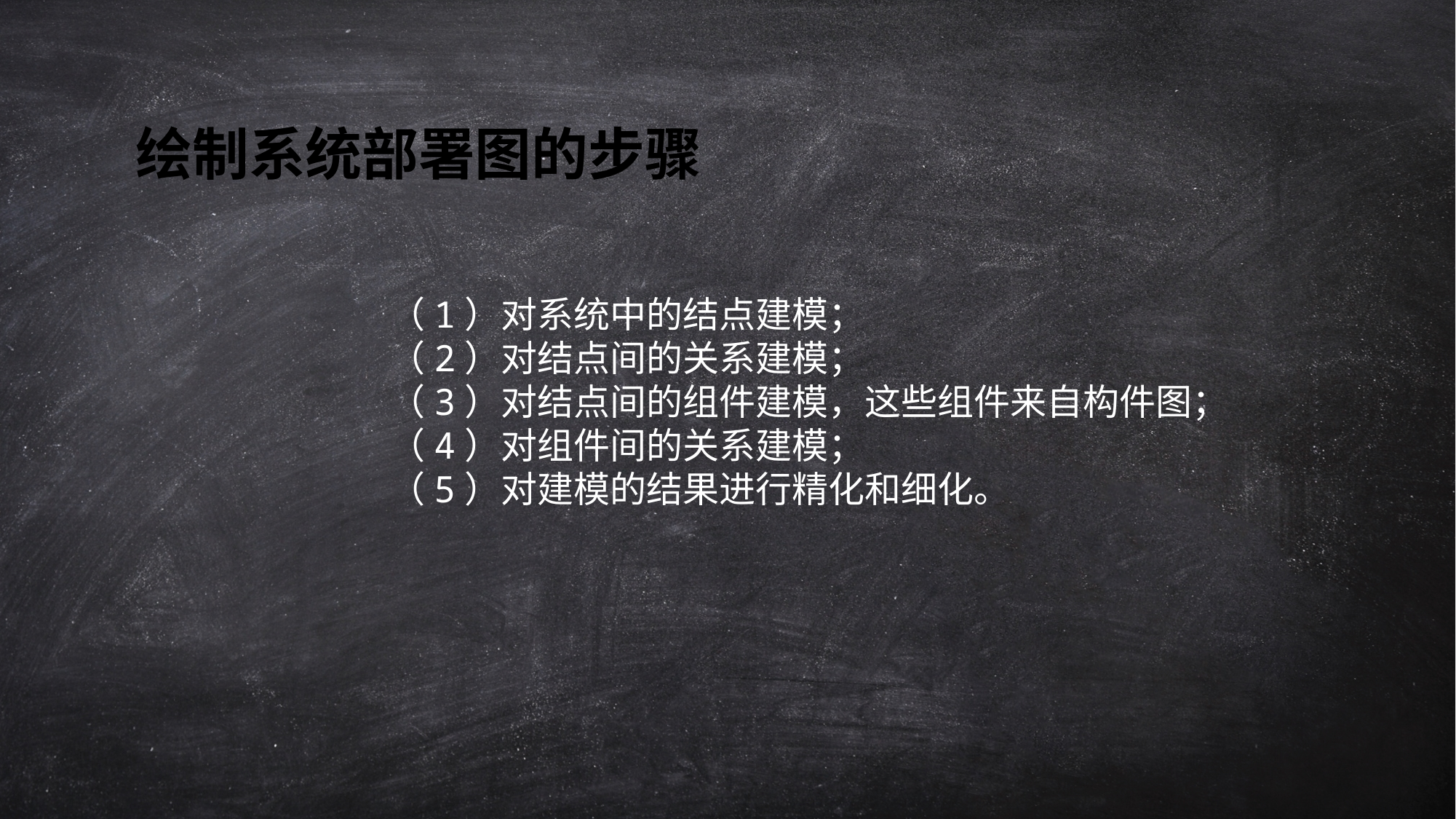

绘制系统部署图的步骤
（1）对系统中的结点建模；
（2）对结点间的关系建模；
（3）对结点间的组件建模，这些组件来自构件图；
（4）对组件间的关系建模；
（5）对建模的结果进行精化和细化。